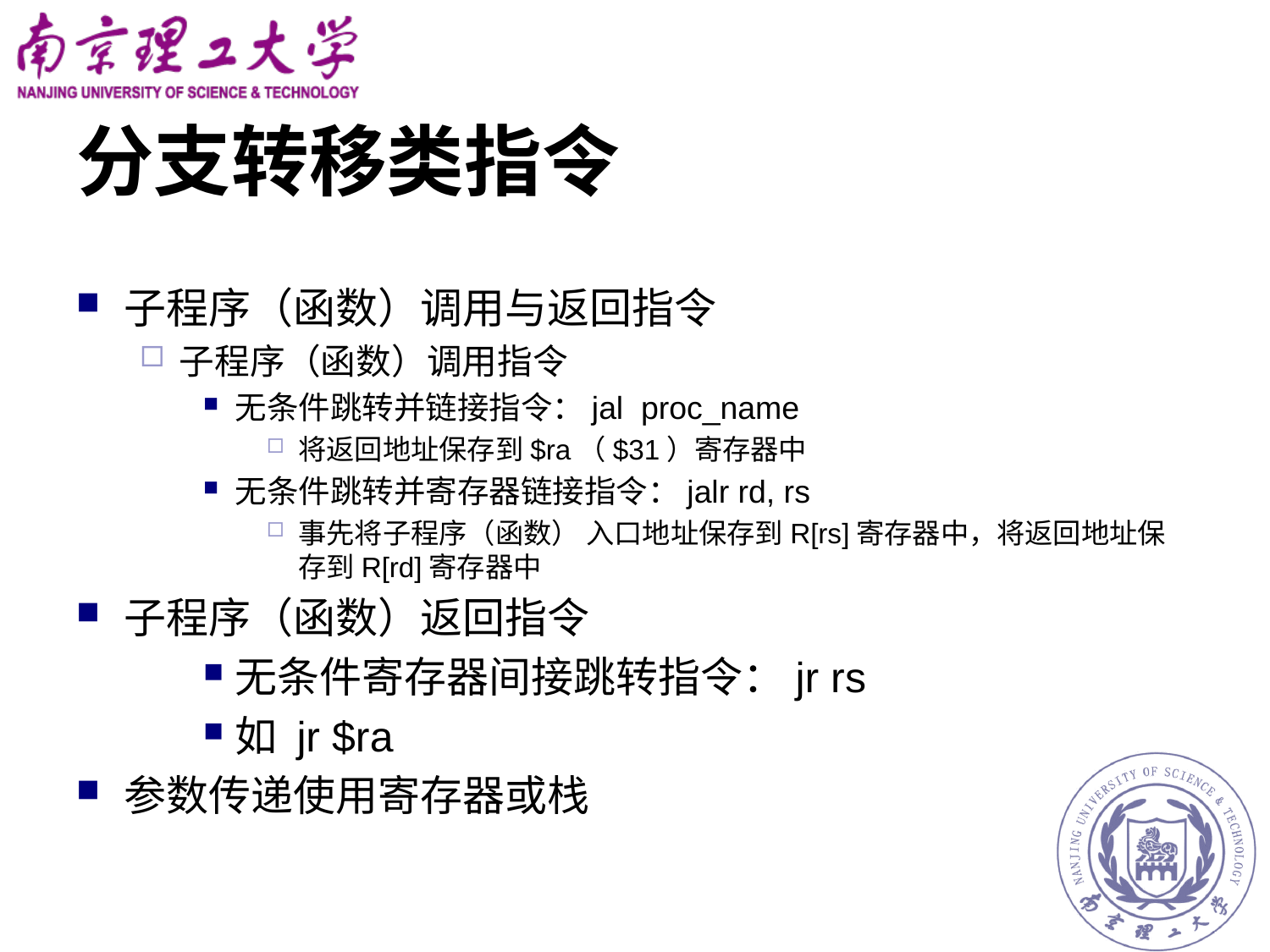

# 分支转移类指令
子程序（函数）调用与返回指令
子程序（函数）调用指令
无条件跳转并链接指令：jal  proc_name
将返回地址保存到$ra（$31）寄存器中
无条件跳转并寄存器链接指令：jalr rd, rs
事先将子程序（函数） 入口地址保存到R[rs]寄存器中，将返回地址保存到R[rd]寄存器中
子程序（函数）返回指令
无条件寄存器间接跳转指令：jr rs
如 jr $ra
参数传递使用寄存器或栈